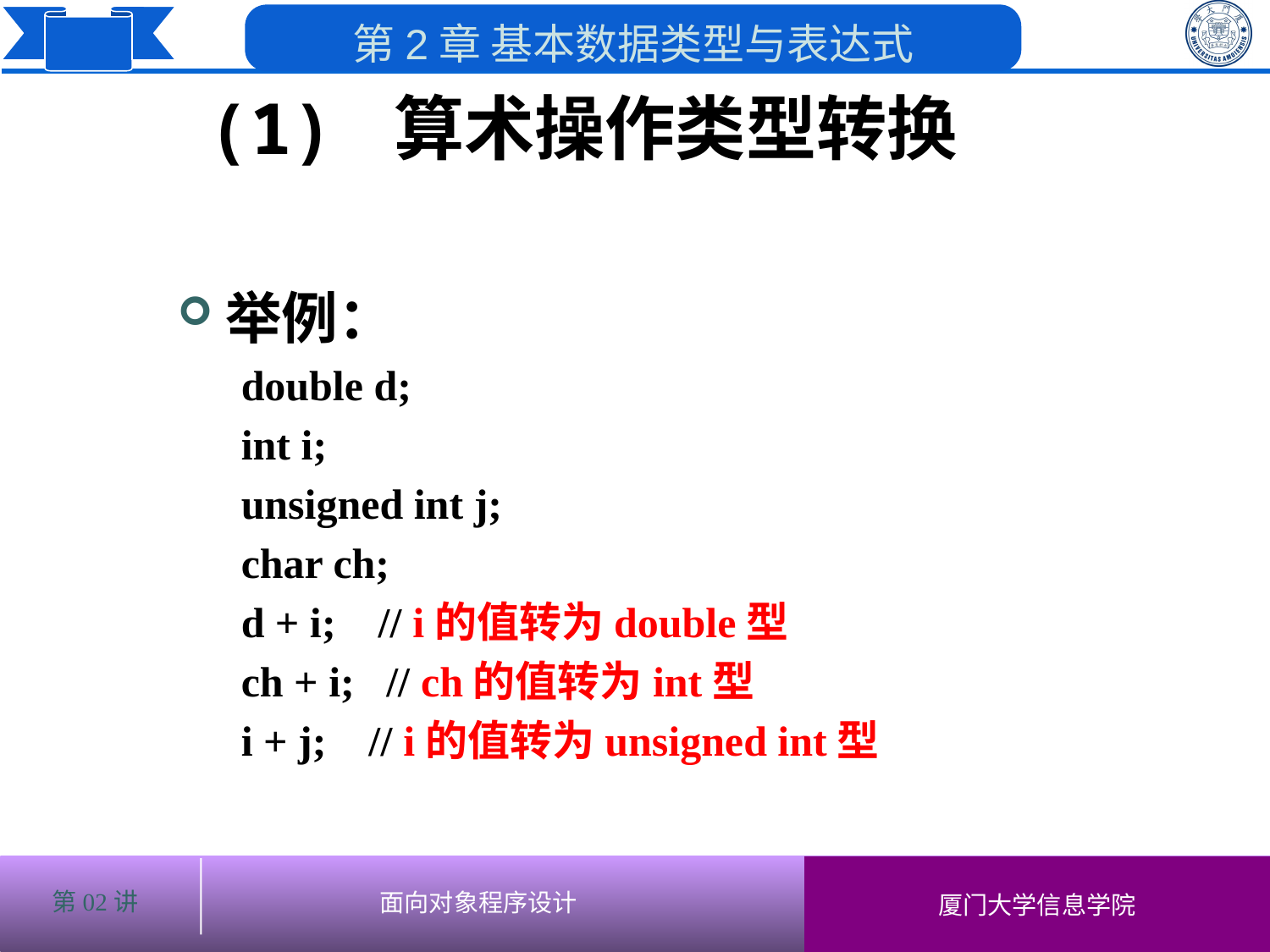

(1) 算术操作类型转换
# 举例：
double d;
int i;
unsigned int j;
char ch;
d + i;    // i的值转为double型
ch + i;   // ch的值转为int型
i + j;    // i的值转为unsigned int型
41